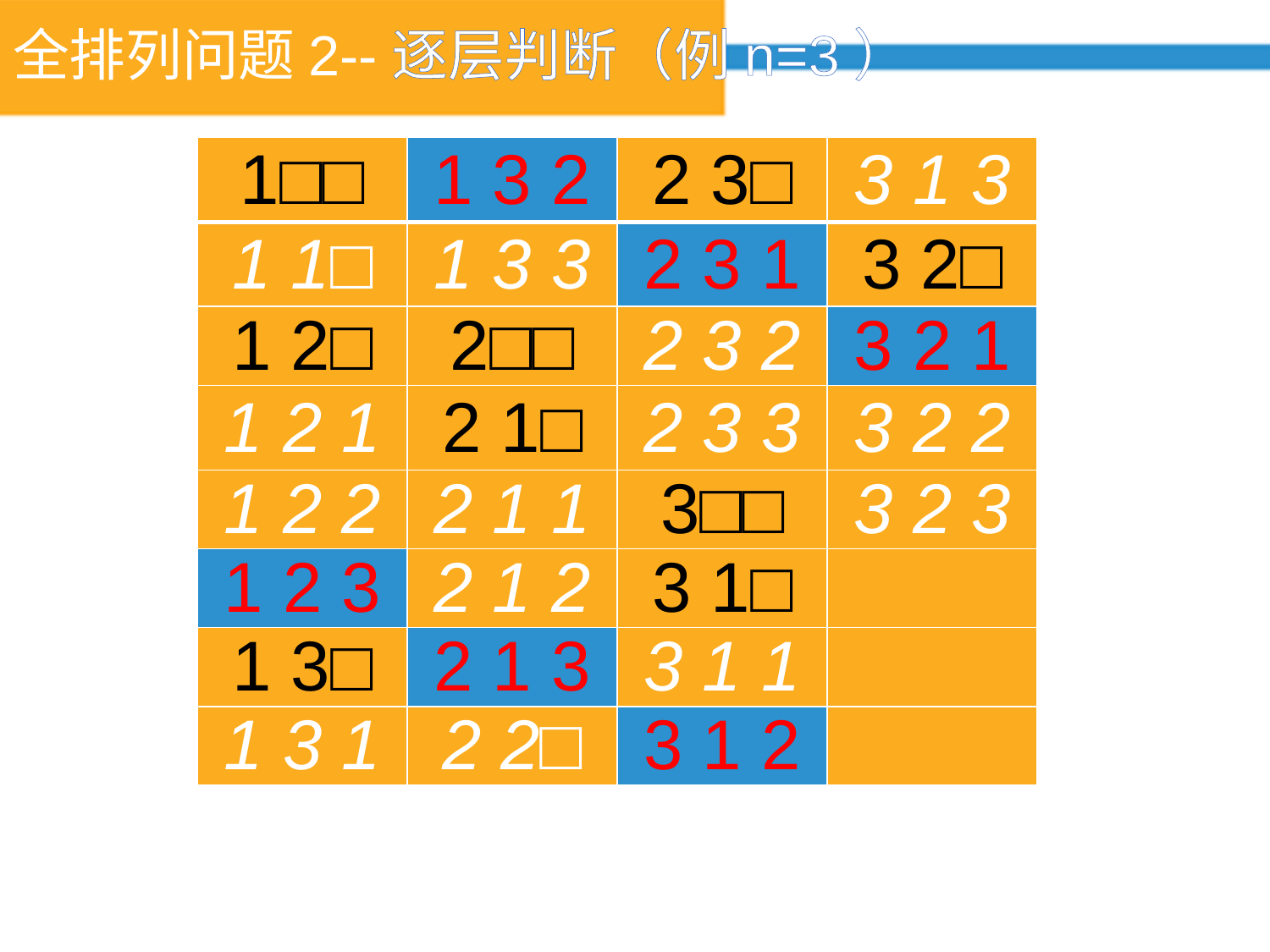

# 全排列问题2--逐层判断（例n=3）
| 1□□ | 1 3 2 | 2 3□ | 3 1 3 |
| --- | --- | --- | --- |
| 1 1□ | 1 3 3 | 2 3 1 | 3 2□ |
| 1 2□ | 2□□ | 2 3 2 | 3 2 1 |
| 1 2 1 | 2 1□ | 2 3 3 | 3 2 2 |
| 1 2 2 | 2 1 1 | 3□□ | 3 2 3 |
| 1 2 3 | 2 1 2 | 3 1□ |  |
| 1 3□ | 2 1 3 | 3 1 1 |  |
| 1 3 1 | 2 2□ | 3 1 2 |  |